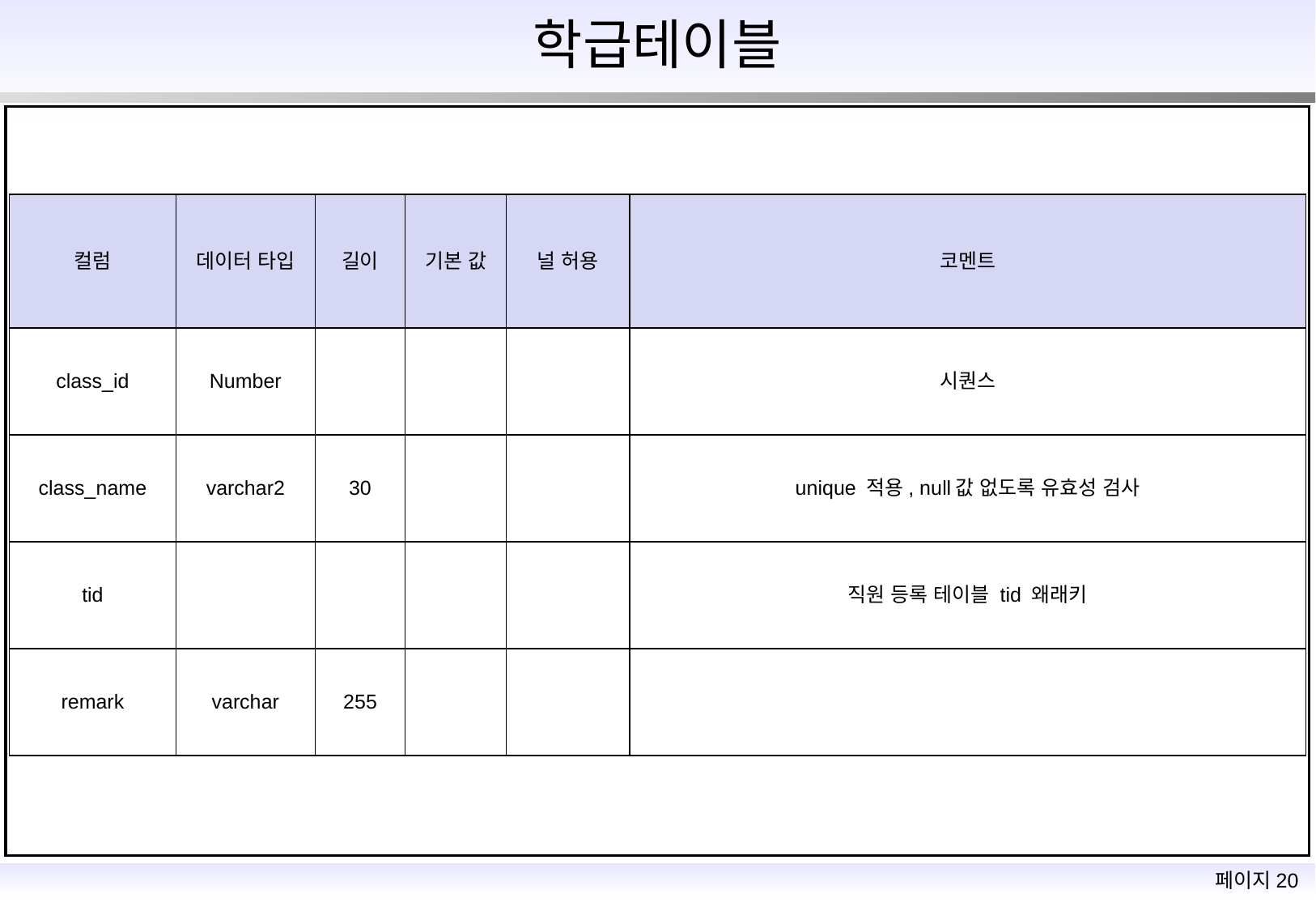

학급테이블
| 컬럼 | 데이터 타입 | 길이 | 기본 값 | 널 허용 | 코멘트 |
| --- | --- | --- | --- | --- | --- |
| class\_id | Number |  |  |  | 시퀀스 |
| class\_name | varchar2 | 30 |  |  | unique 적용, null값 없도록 유효성 검사 |
| tid |  |  |  |  | 직원 등록 테이블 tid 왜래키 |
| remark | varchar | 255 |  |  |  |